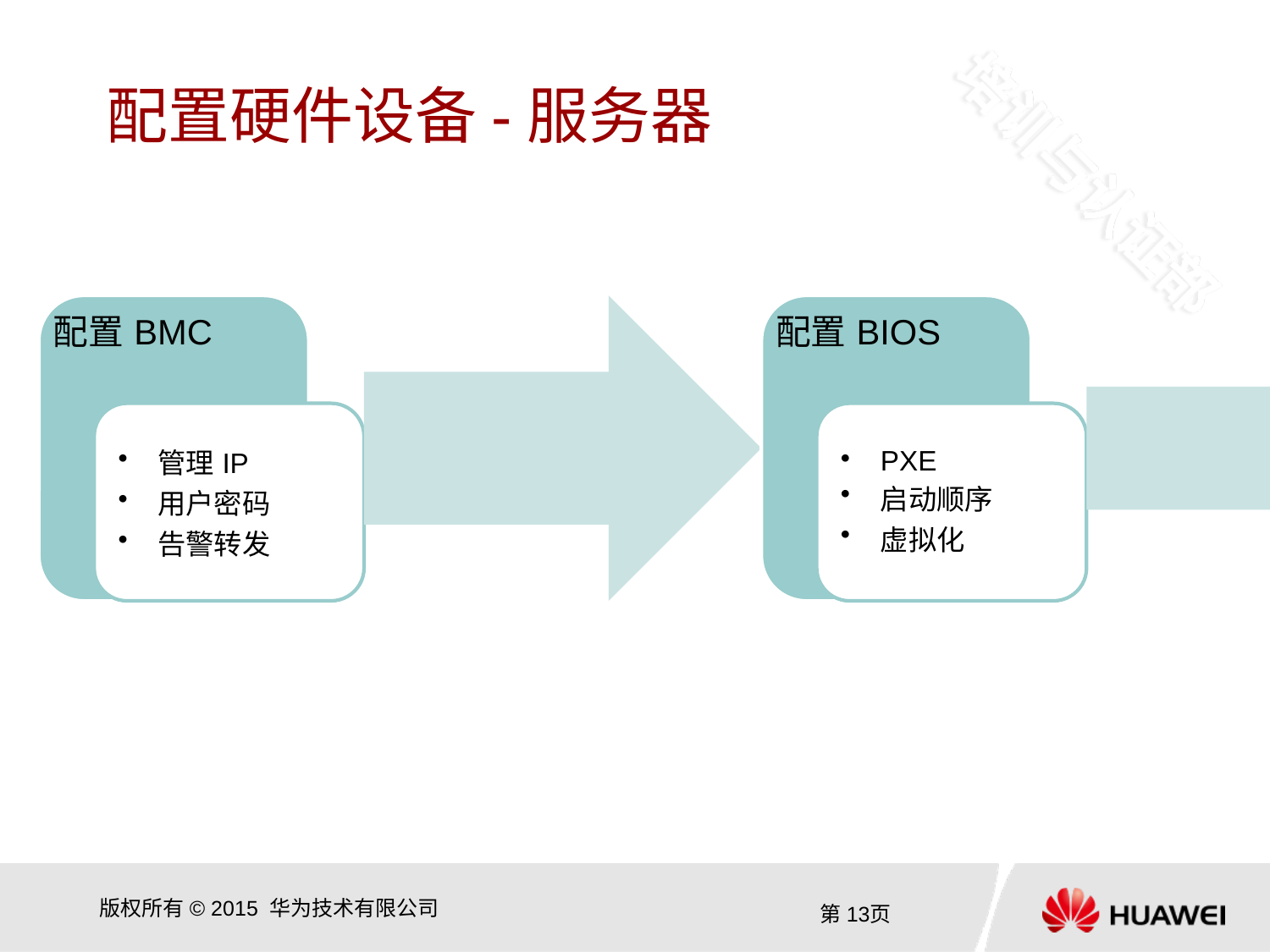

# 配置硬件设备-服务器
配置BMC
管理IP
配置BIOS
启动顺序
用户密码
PXE
虚拟化
告警转发